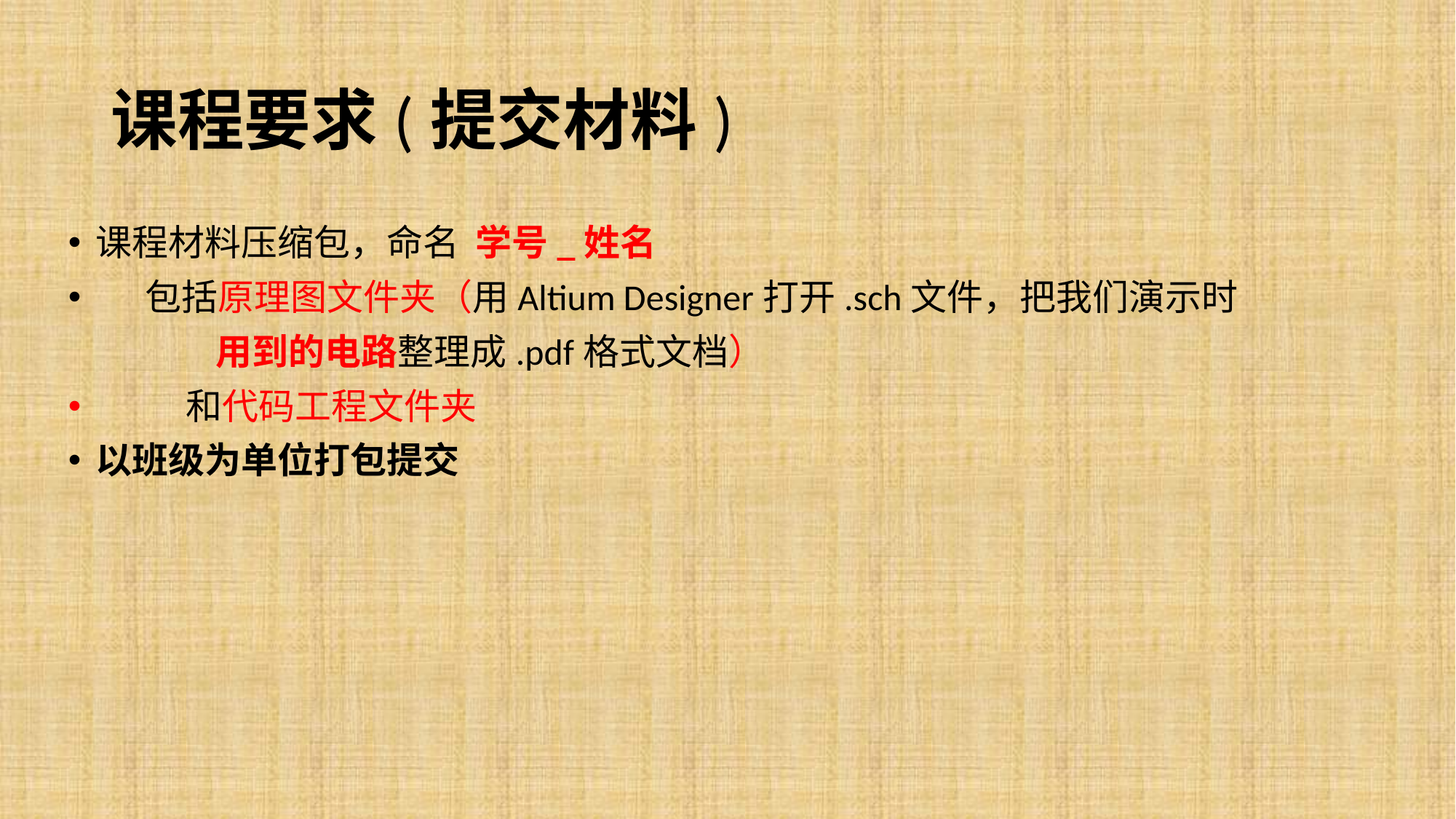

# 课程要求(提交材料)

课程材料压缩包，命名  学号_姓名
     包括原理图文件夹（用Altium Designer打开.sch文件，把我们演示时
                 用到的电路整理成.pdf格式文档）
          和代码工程文件夹
以班级为单位打包提交